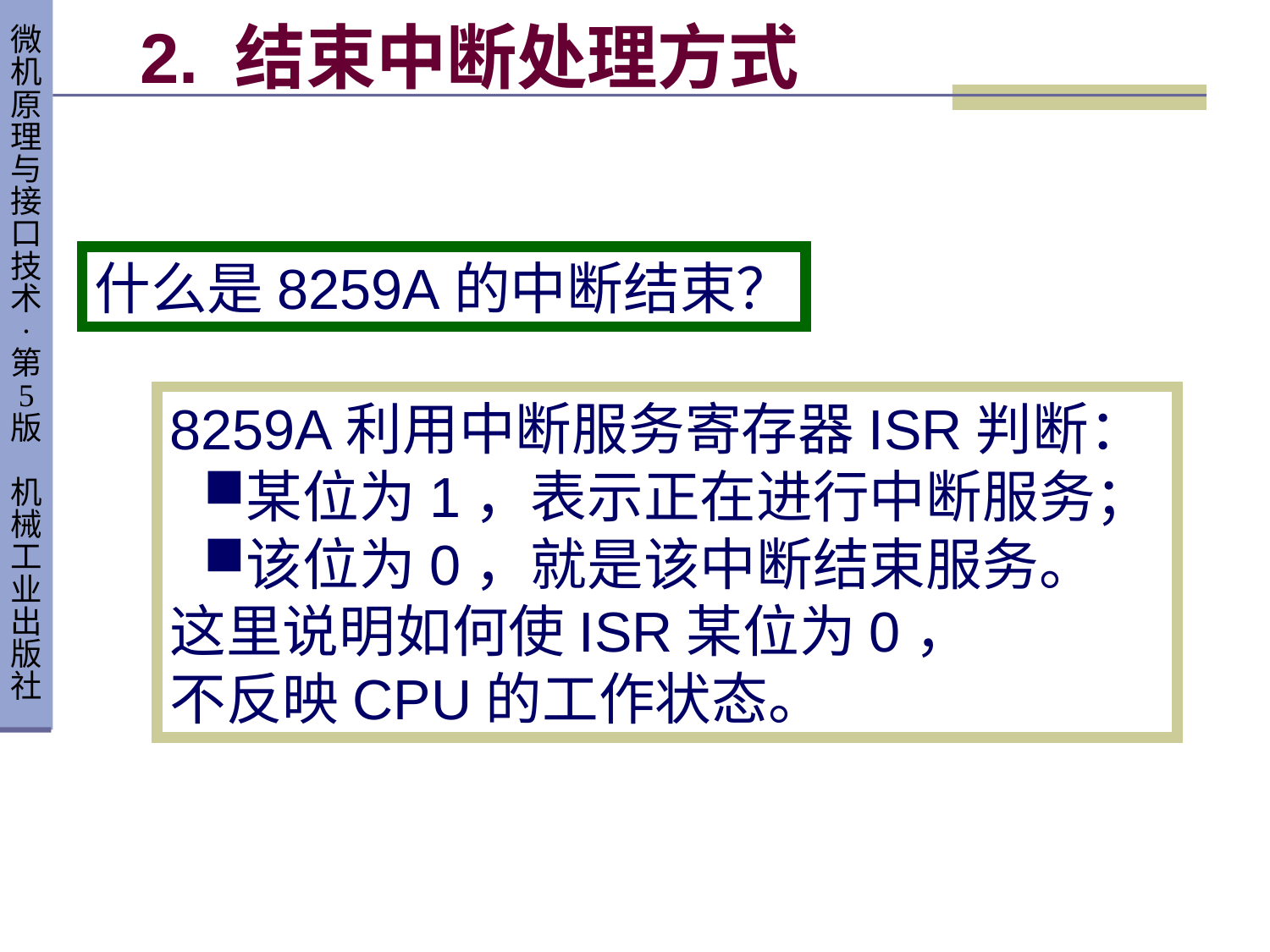

# 2. 结束中断处理方式
什么是8259A的中断结束？
8259A利用中断服务寄存器ISR判断：
某位为1，表示正在进行中断服务；
该位为0，就是该中断结束服务。
这里说明如何使ISR某位为0，
不反映CPU的工作状态。